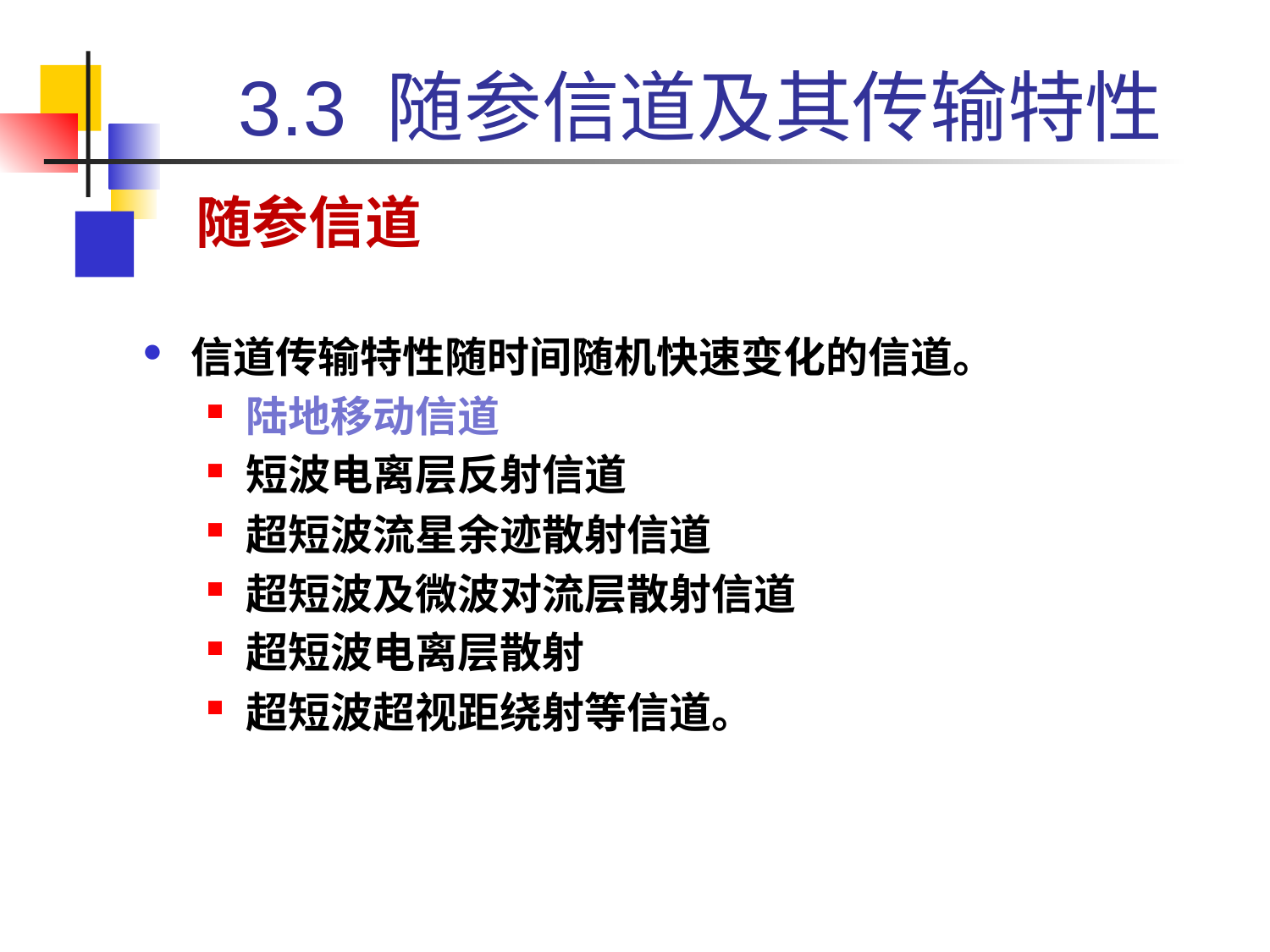

# 3.3 随参信道及其传输特性
随参信道
信道传输特性随时间随机快速变化的信道。
陆地移动信道
短波电离层反射信道
超短波流星余迹散射信道
超短波及微波对流层散射信道
超短波电离层散射
超短波超视距绕射等信道。